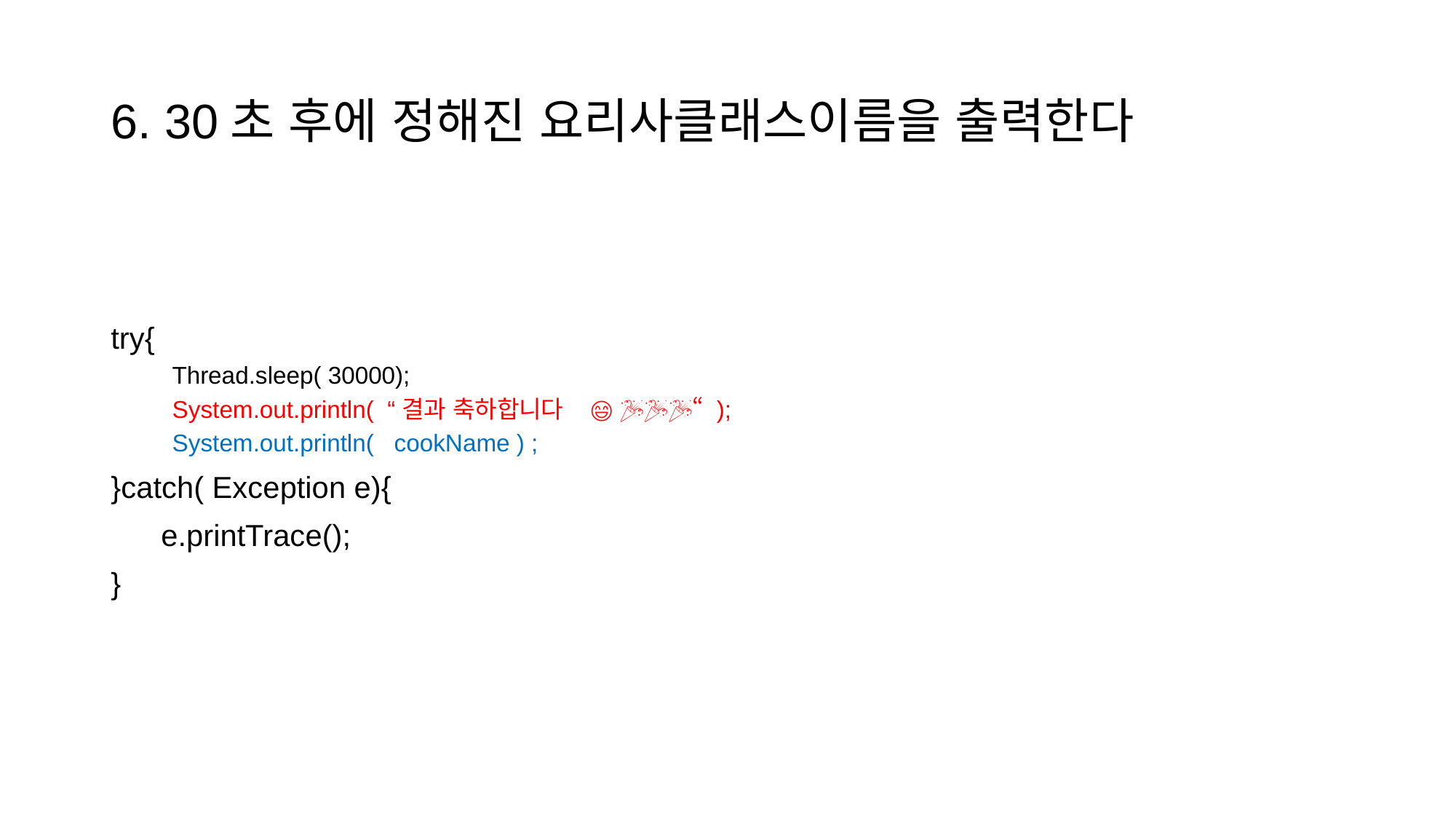

# 6. 30초 후에 정해진 요리사클래스이름을 출력한다

try{
 Thread.sleep( 30000);
 System.out.println(  “결과 축하합니다    😄 🎉🎉🎉“ );
 System.out.println(   cookName ) ;
}catch( Exception e){
      e.printTrace();
}